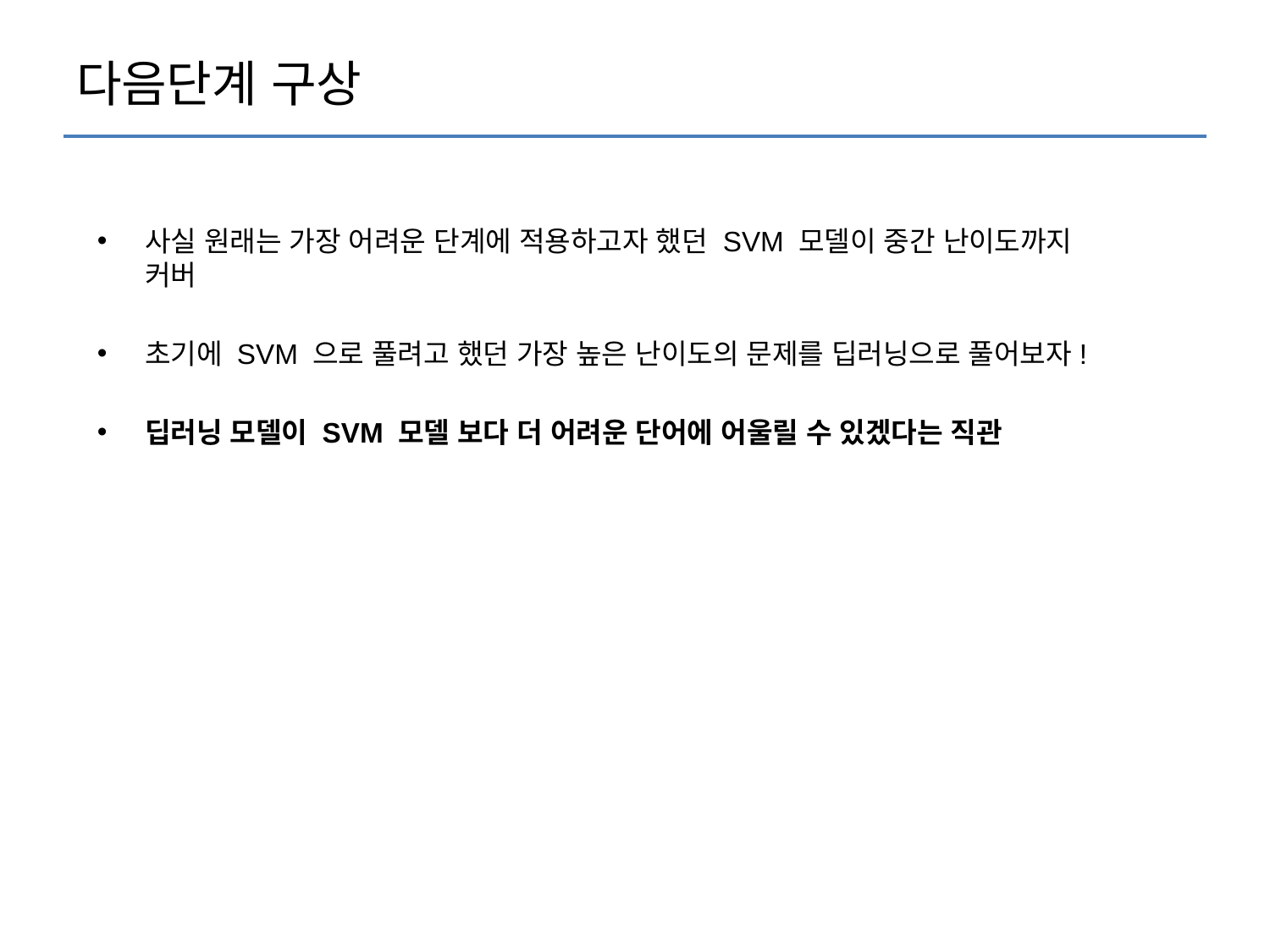

# 다음단계 구상
사실 원래는 가장 어려운 단계에 적용하고자 했던 SVM 모델이 중간 난이도까지
커버

초기에 SVM 으로 풀려고 했던 가장 높은 난이도의 문제를 딥러닝으로 풀어보자!

딥러닝 모델이 SVM 모델 보다 더 어려운 단어에 어울릴 수 있겠다는 직관